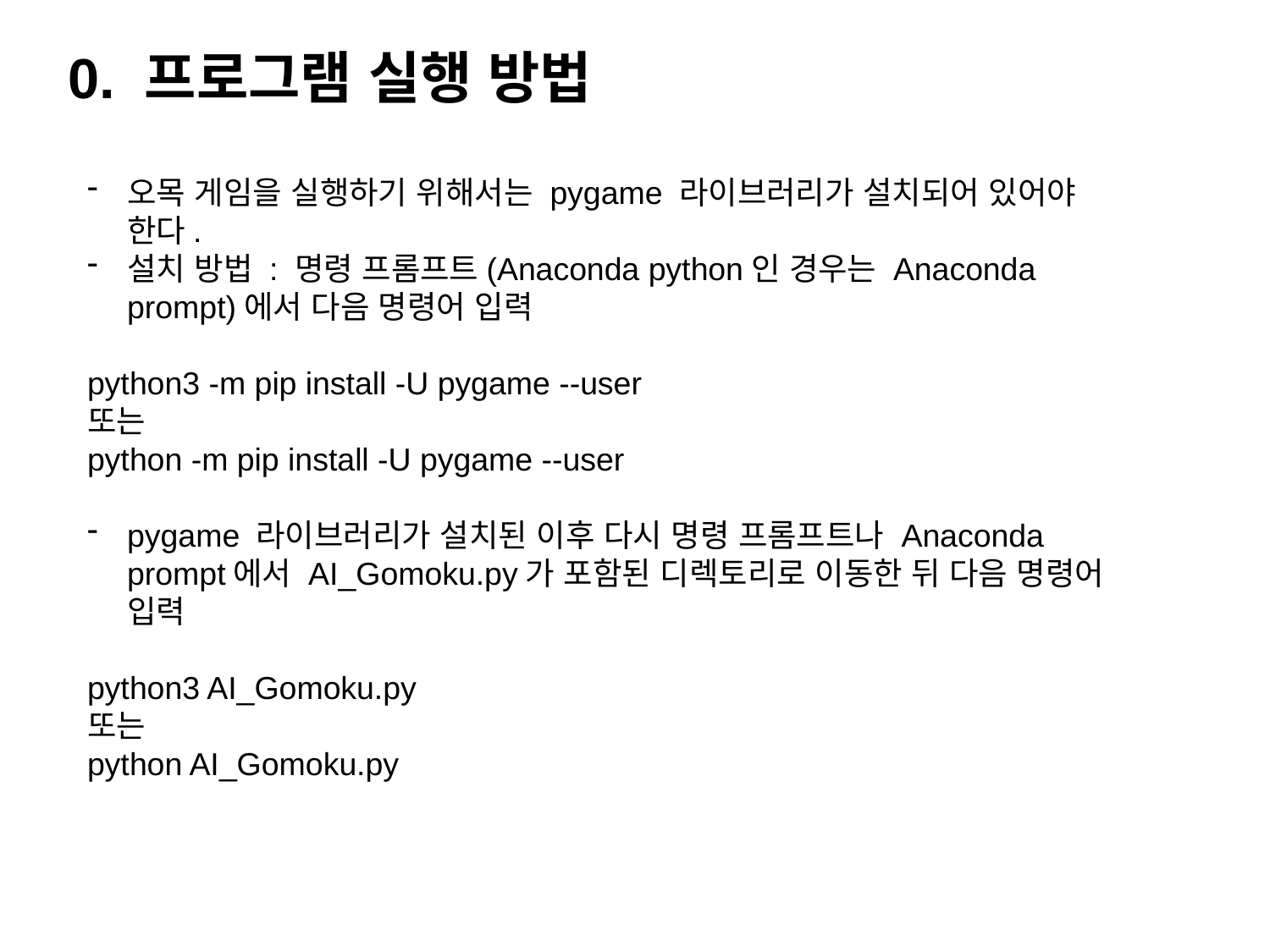

0. 프로그램 실행 방법
오목 게임을 실행하기 위해서는 pygame 라이브러리가 설치되어 있어야 한다.
설치 방법 : 명령 프롬프트(Anaconda python인 경우는 Anaconda prompt)에서 다음 명령어 입력

python3 -m pip install -U pygame --user
또는
python -m pip install -U pygame --user

pygame 라이브러리가 설치된 이후 다시 명령 프롬프트나 Anaconda prompt에서 AI_Gomoku.py가 포함된 디렉토리로 이동한 뒤 다음 명령어 입력

python3 AI_Gomoku.py
또는
python AI_Gomoku.py